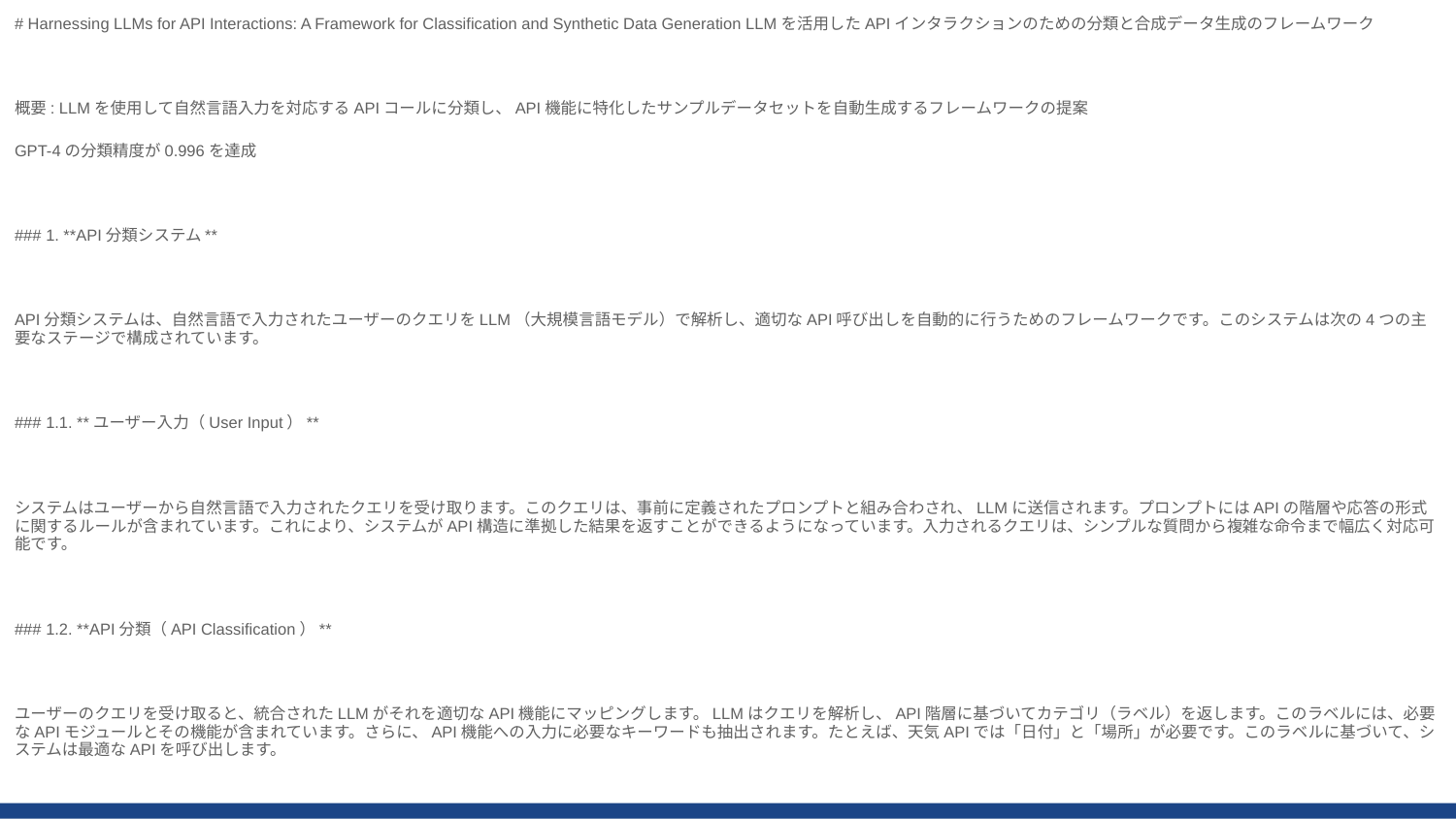

# Harnessing LLMs for API Interactions: A Framework for Classification and Synthetic Data Generation LLMを活用したAPIインタラクションのための分類と合成データ生成のフレームワーク

概要: LLMを使用して自然言語入力を対応するAPIコールに分類し、API機能に特化したサンプルデータセットを自動生成するフレームワークの提案
GPT-4の分類精度が0.996を達成

### 1. **API分類システム**

API分類システムは、自然言語で入力されたユーザーのクエリをLLM（大規模言語モデル）で解析し、適切なAPI呼び出しを自動的に行うためのフレームワークです。このシステムは次の4つの主要なステージで構成されています。

### 1.1. **ユーザー入力（User Input）**

システムはユーザーから自然言語で入力されたクエリを受け取ります。このクエリは、事前に定義されたプロンプトと組み合わされ、LLMに送信されます。プロンプトにはAPIの階層や応答の形式に関するルールが含まれています。これにより、システムがAPI構造に準拠した結果を返すことができるようになっています。入力されるクエリは、シンプルな質問から複雑な命令まで幅広く対応可能です。

### 1.2. **API分類（API Classification）**

ユーザーのクエリを受け取ると、統合されたLLMがそれを適切なAPI機能にマッピングします。LLMはクエリを解析し、API階層に基づいてカテゴリ（ラベル）を返します。このラベルには、必要なAPIモジュールとその機能が含まれています。さらに、API機能への入力に必要なキーワードも抽出されます。たとえば、天気APIでは「日付」と「場所」が必要です。このラベルに基づいて、システムは最適なAPIを呼び出します。

### 1.3. **API実行（API Execution）**

クエリに対して適切なAPIモジュールと機能が決定された後、API呼び出しが実行されます。この段階では、クエリから抽出されたキーワードがAPI呼び出しのパラメータとして使用されます。たとえば、財務APIでは「取引の詳細」が必要な場合があります。また、パフォーマンスを向上させるために、キャッシュデータベースとしてRedisが使用され、高いI/O負荷の状況でも円滑な操作が可能です。

### 1.4. **結果の返却（Result Returned）**

API呼び出しが実行された後、結果がユーザーに返されます。このステージでは、エラーハンドリングも行われます。たとえば、無効なパラメータやAPI呼び出しの失敗が発生した場合、システムはユーザーに適切なフィードバックを提供します。さらに、検索履歴機能が実装されており、ユーザーが過去のクエリを確認して再利用できるようになっています。

### 2. **合成データ生成パイプライン**

次に、本論文では、API呼び出しの分類を効率的に行うための合成データ生成パイプラインも提案されています。このパイプラインは、大規模なLLMの評価に必要なデータセットを自動生成するプロセスを含んでいます。以下に、このパイプラインの詳細なステップを説明します。

### 2.1. **バッチプロンプトを使用したクエリ生成**

システムはバッチプロンプトを使用して、100件のユニークな合成クエリを1バッチごとに生成します。このクエリは、実際のユーザーとAPIのやり取りをシミュレートしています。バッチ呼び出しを採用することで、個々のAPIリクエストに関連するオーバーヘッドを削減し、複数のクエリを同時に処理できるようにしています。

### 2.2. **クエリの多様性と変化の向上**

生成されるクエリが多様性を持つように、プロンプトはクエリの文脈や表現が毎回異なるように設計されています。これにより、クエリがAPI階層に沿っていながらもバリエーションに富んだ内容になるよう調整されます。これにより、実際のAPI呼び出しシナリオに対応できるようなリアリティの高いデータセットが生成されます。

### 2.3. **クエリのラベル付けとデータ保存**

生成されたクエリには、APIモジュールおよびAPI機能のラベルが付与され、効率的な処理と管理のためにJSON形式で保存されます。このラベル付けプロセスは、クエリが正確にAPI機能にマッピングされているかを手動で確認するためのレビューも行われ、高品質のデータが提供されます。

### 2.4. **LLMの評価とモデル選択**

生成されたデータセットを使用して、複数のLLM（GPT-4、GPT-4o-mini、LLaMA-3-8Bなど）の性能を評価します。LLMはクエリを処理し、適切なAPIモジュールおよび機能に分類します。モデルの性能は、モジュールレベル分類精度（MLC-Acc）と機能レベル分類精度（FLC-Acc）で評価されます。この評価に基づいて、最も高性能なモデルを選択し、推論エンドポイントに統合します。

### 3. **評価実験**

この論文では、6つのAPIモジュール（電卓、天気、ノート、通知、メール、カレンダー）に対して、各LLMの分類性能を評価しています。評価は次の2つの精度指標を使用して行われます。

### 3.1. **モジュールレベル分類精度（MLC-Acc）**

モジュールレベル分類精度は、モデルがクエリを適切なAPIモジュールに分類できるかを測定します。例えば、「電卓」、「天気」、「メール」などのモジュールへの分類精度です。

### 3.2. **機能レベル分類精度（FLC-Acc）**

機能レベル分類精度は、モジュールが正しく分類された後、そのモジュール内の適切なAPI機能（例：電卓モジュールの「加算」、「減算」など）を正確に分類できるかを測定します。

### 4. **実験結果**

実験では、GPT-4がモジュールレベル分類精度（MLC-Acc）で0.996、機能レベル分類精度（FLC-Acc）で0.996という非常に高い精度を達成しました。他のモデル（LLaMA-3-8BやGPT-3.5-turboなど）と比較しても、特に複雑なAPI分類タスクで顕著な差を見せています。